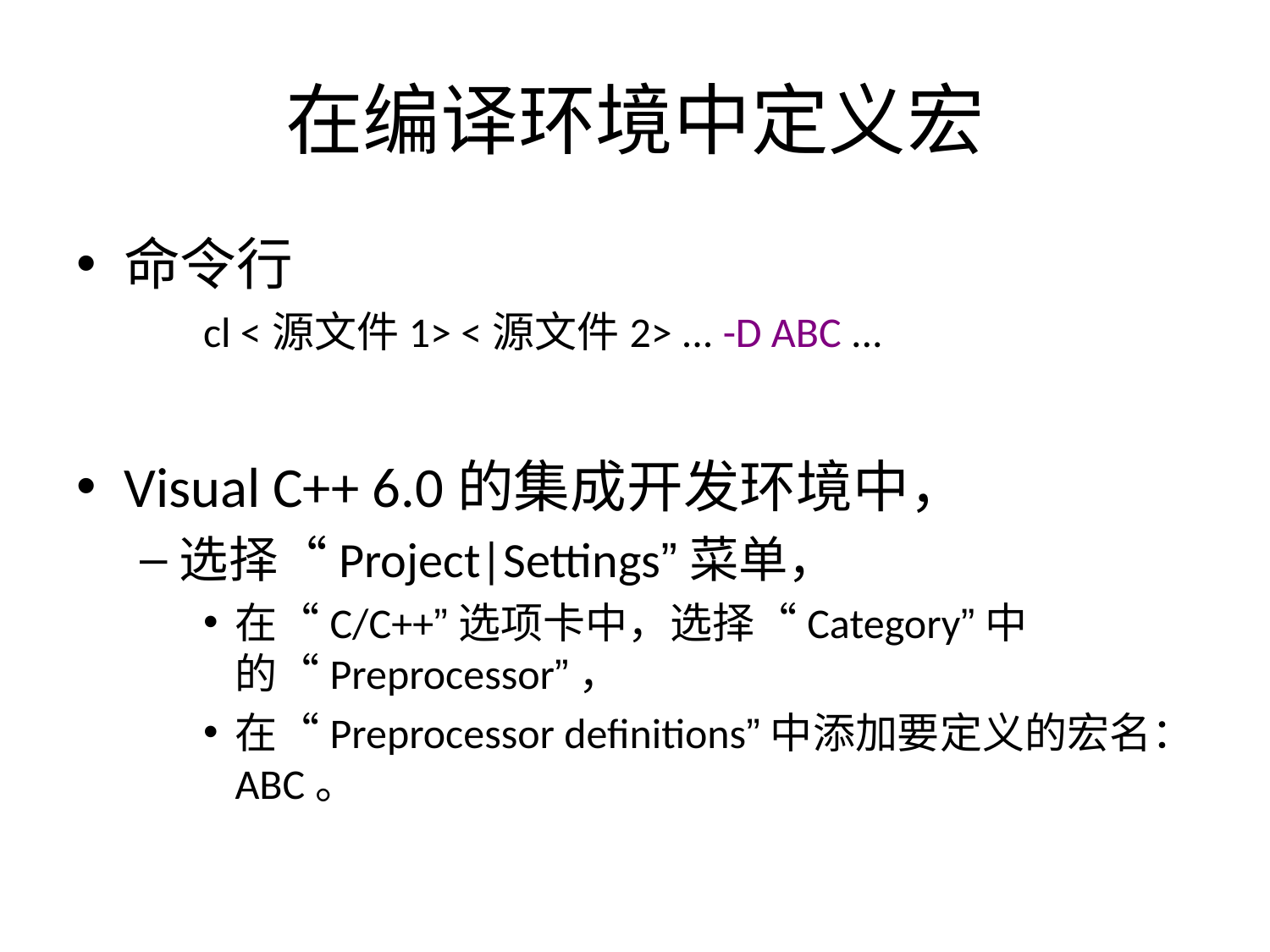

# 在编译环境中定义宏
命令行
cl <源文件1> <源文件2> ... -D ABC ...

Visual C++ 6.0的集成开发环境中，
选择“Project|Settings”菜单，
在“C/C++”选项卡中，选择“Category”中的“Preprocessor”，
在“Preprocessor definitions”中添加要定义的宏名：ABC。